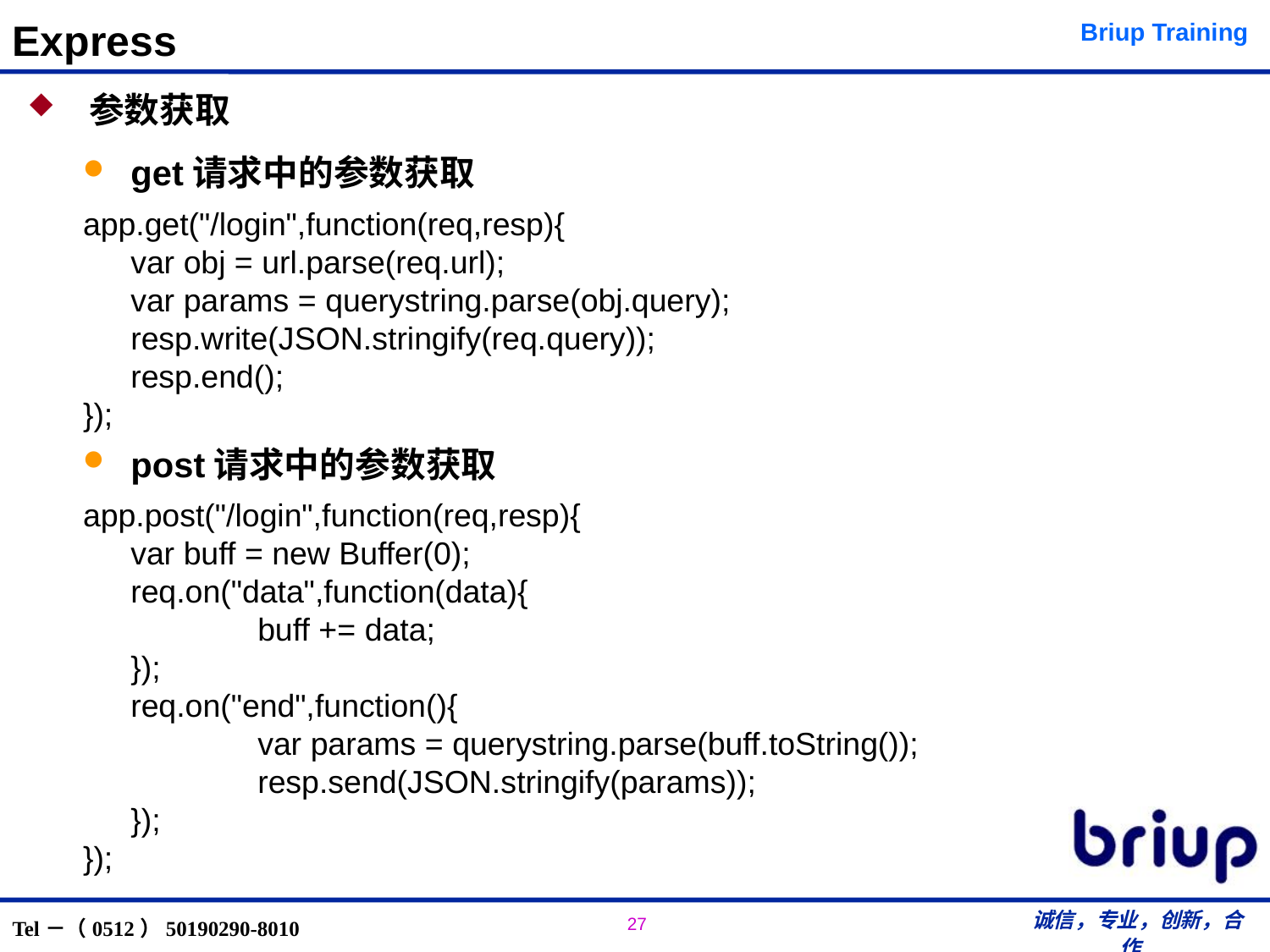

# Express
 参数获取
get请求中的参数获取
app.get("/login",function(req,resp){
	var obj = url.parse(req.url);
	var params = querystring.parse(obj.query);
	resp.write(JSON.stringify(req.query));
	resp.end();
});
post请求中的参数获取
app.post("/login",function(req,resp){
	var buff = new Buffer(0);				req.on("data",function(data){
		buff += data;
	});
	req.on("end",function(){
		var params = querystring.parse(buff.toString());
		resp.send(JSON.stringify(params));
	});
});